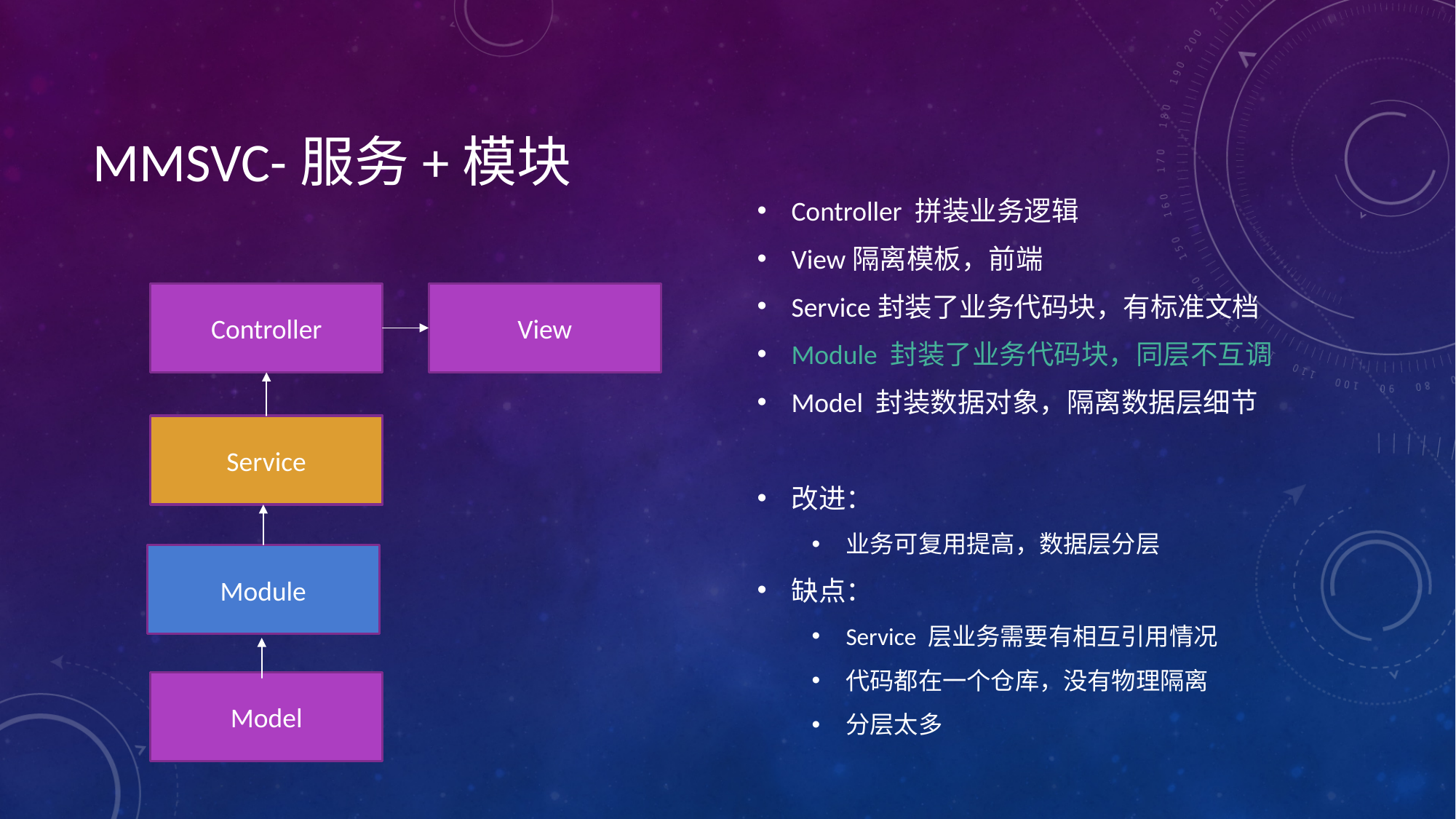

# MMSVC-服务+模块
Controller 拼装业务逻辑
View隔离模板，前端
Service封装了业务代码块，有标准文档
Module 封装了业务代码块，同层不互调
Model 封装数据对象，隔离数据层细节

改进：
业务可复用提高，数据层分层
缺点：
Service 层业务需要有相互引用情况
代码都在一个仓库，没有物理隔离
分层太多
Controller
View
Service
Module
Model